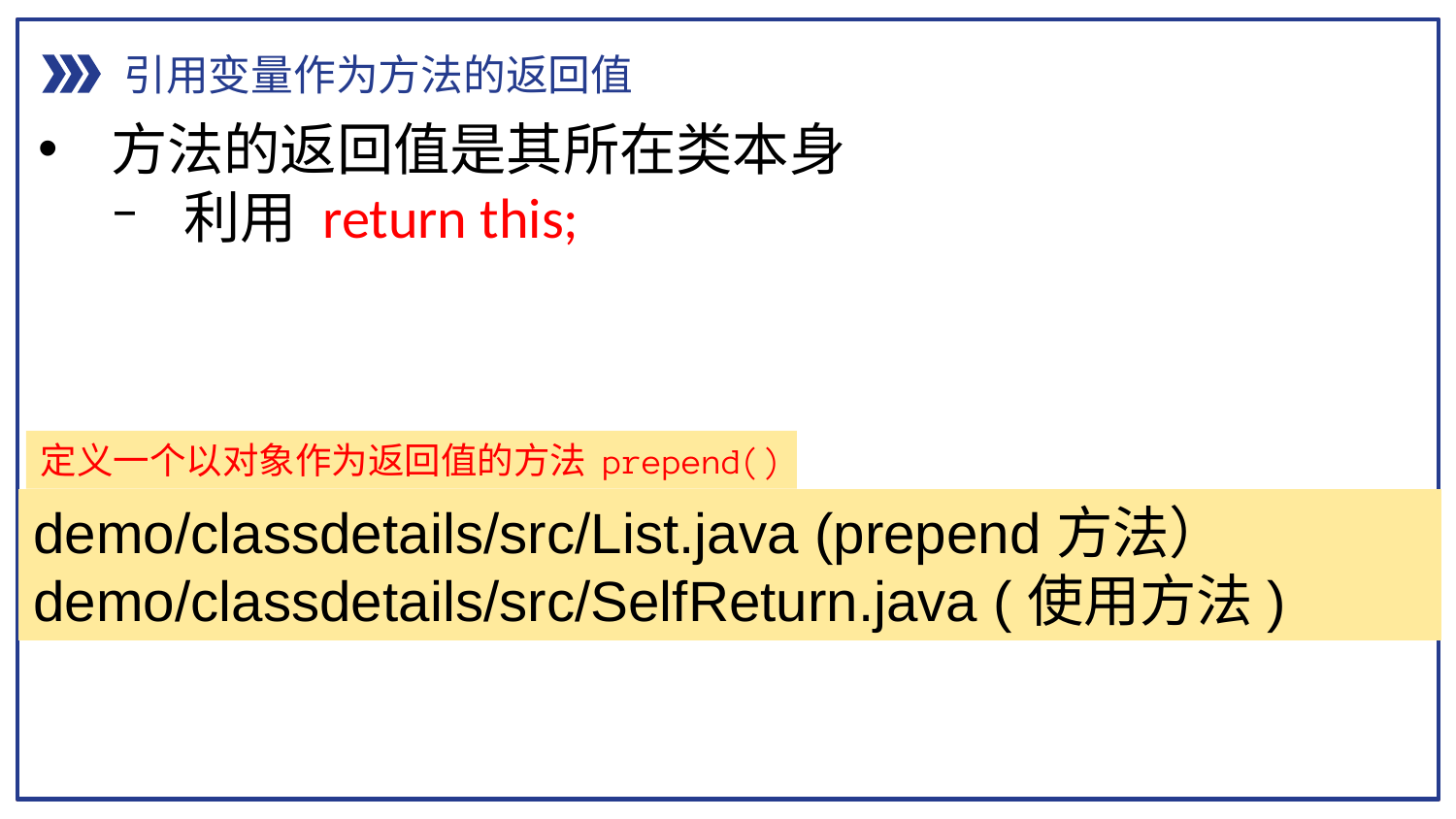

引用变量作为方法的返回值

方法的返回值是其所在类本身
利用 return this;
定义一个以对象作为返回值的方法 prepend()
demo/classdetails/src/List.java (prepend方法）
demo/classdetails/src/SelfReturn.java (使用方法)